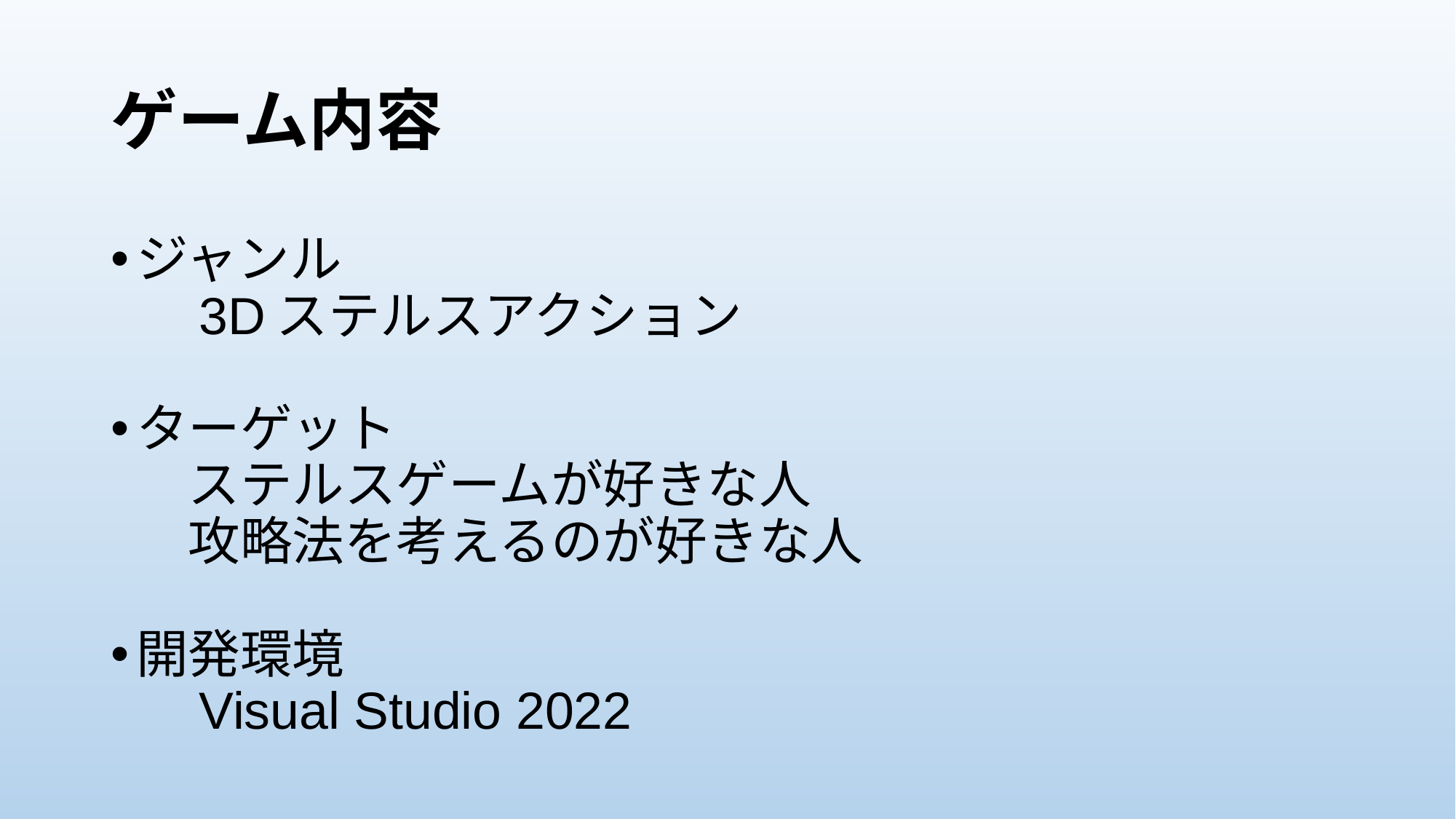

# ゲーム内容
ジャンル
　3Dステルスアクション

ターゲット
　ステルスゲームが好きな人
　攻略法を考えるのが好きな人

開発環境
　Visual Studio 2022